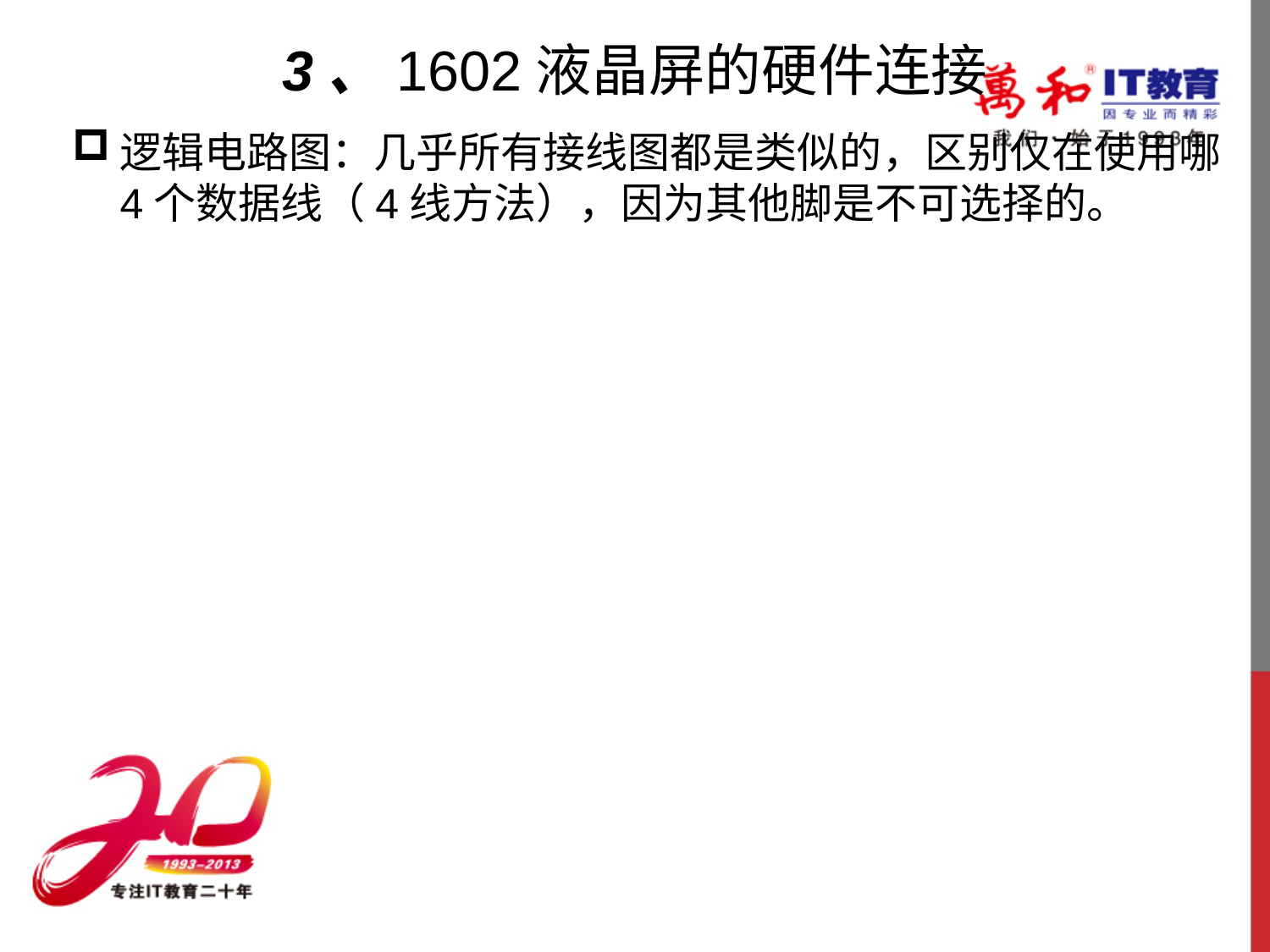

# 3、1602液晶屏的硬件连接
逻辑电路图：几乎所有接线图都是类似的，区别仅在使用哪4个数据线（4线方法），因为其他脚是不可选择的。